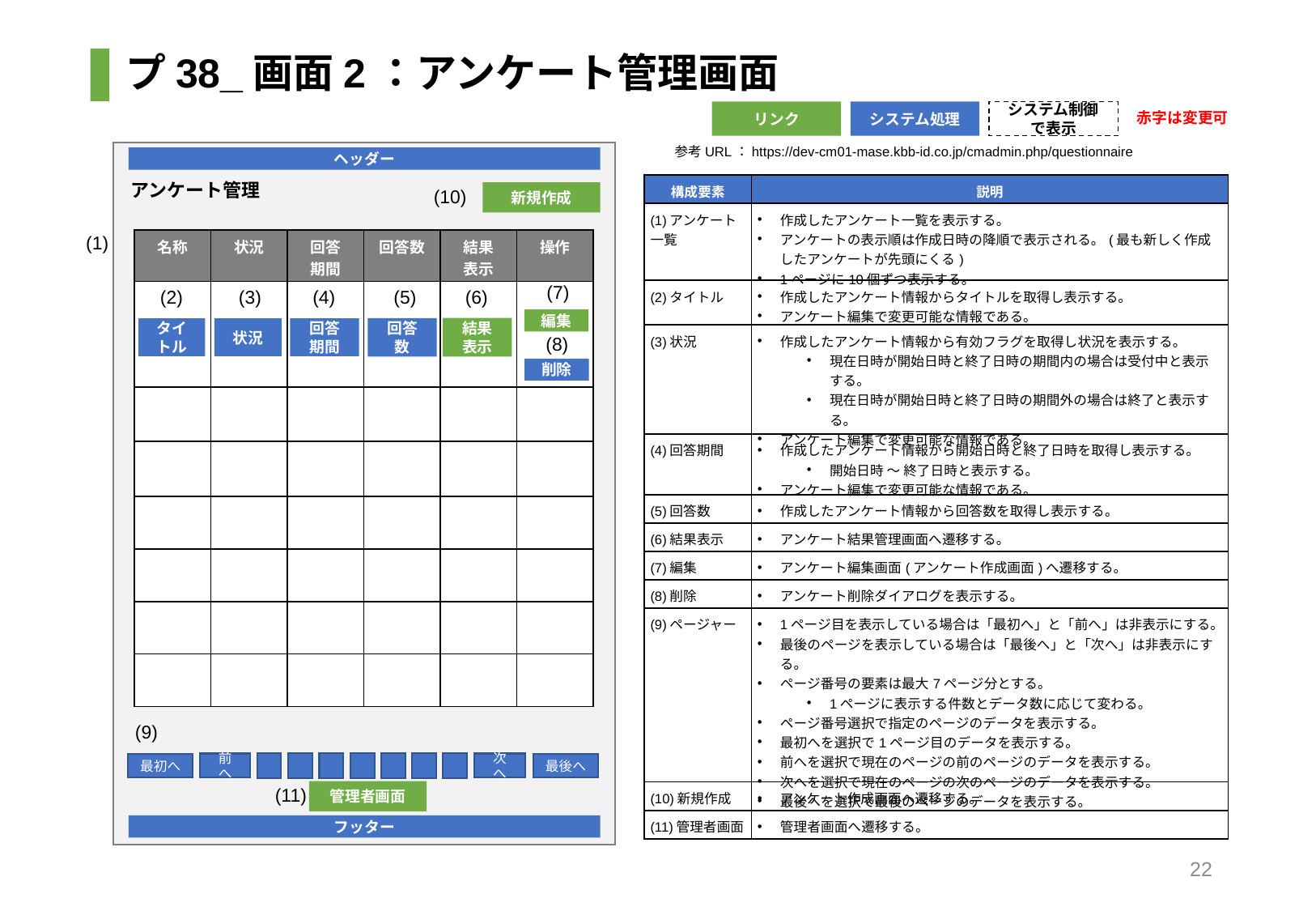

# プ38_画面2：アンケート管理画面
赤字は変更可
リンク
システム処理
システム制御で表示
参考URL：https://dev-cm01-mase.kbb-id.co.jp/cmadmin.php/questionnaire

ヘッダー
アンケート管理
| 構成要素 | 説明 |
| --- | --- |
| (1)アンケート一覧 | 作成したアンケート一覧を表示する。 アンケートの表示順は作成日時の降順で表示される。(最も新しく作成したアンケートが先頭にくる) 1ページに10個ずつ表示する。 |
| (2)タイトル | 作成したアンケート情報からタイトルを取得し表示する。 アンケート編集で変更可能な情報である。 |
| (3)状況 | 作成したアンケート情報から有効フラグを取得し状況を表示する。 現在日時が開始日時と終了日時の期間内の場合は受付中と表示する。 現在日時が開始日時と終了日時の期間外の場合は終了と表示する。 アンケート編集で変更可能な情報である。 |
| (4)回答期間 | 作成したアンケート情報から開始日時と終了日時を取得し表示する。 開始日時 ～ 終了日時と表示する。 アンケート編集で変更可能な情報である。 |
| (5)回答数 | 作成したアンケート情報から回答数を取得し表示する。 |
| (6)結果表示 | アンケート結果管理画面へ遷移する。 |
| (7)編集 | アンケート編集画面(アンケート作成画面)へ遷移する。 |
| (8)削除 | アンケート削除ダイアログを表示する。 |
| (9)ページャー | 1ページ目を表示している場合は「最初へ」と「前へ」は非表示にする。 最後のページを表示している場合は「最後へ」と「次へ」は非表示にする。 ページ番号の要素は最大7ページ分とする。 1ページに表示する件数とデータ数に応じて変わる。 ページ番号選択で指定のページのデータを表示する。 最初へを選択で1ページ目のデータを表示する。 前へを選択で現在のページの前のページのデータを表示する。 次へを選択で現在のページの次のページのデータを表示する。 最後へを選択で最後のページのデータを表示する。 |
| (10)新規作成 | アンケート作成画面へ遷移する。 |
| (11)管理者画面 | 管理者画面へ遷移する。 |
(10)
新規作成
(1)
| 名称 | 状況 | 回答 期間 | 回答数 | 結果 表示 | 操作 |
| --- | --- | --- | --- | --- | --- |
|  |  |  |  |  |  |
|  |  |  |  |  |  |
|  |  |  |  |  |  |
|  |  |  |  |  |  |
|  |  |  |  |  |  |
|  |  |  |  |  |  |
|  |  |  |  |  |  |
(7)
(2)
(3)
(4)
(5)
(6)
編集
結果表示
回答数
タイ
トル
状況
回答期間
(8)
削除
(9)

前へ
次へ
最初へ
最後へ
(11)
管理者画面
フッター
22